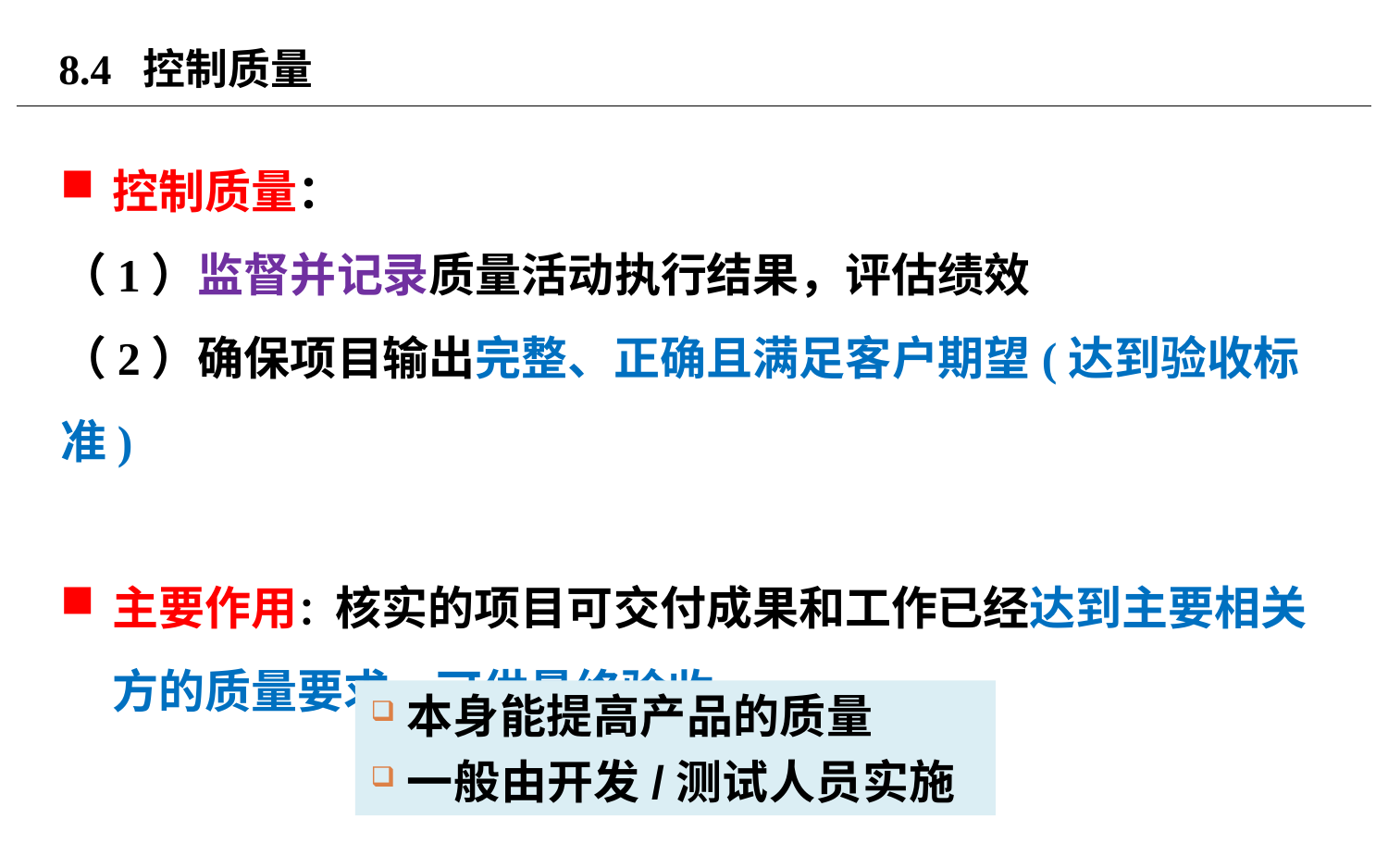

# 8.4  控制质量
控制质量：
（1）监督并记录质量活动执行结果，评估绩效
（2）确保项目输出完整、正确且满足客户期望(达到验收标准)

主要作用：核实的项目可交付成果和工作已经达到主要相关方的质量要求，可供最终验收

本身能提高产品的质量
一般由开发/测试人员实施